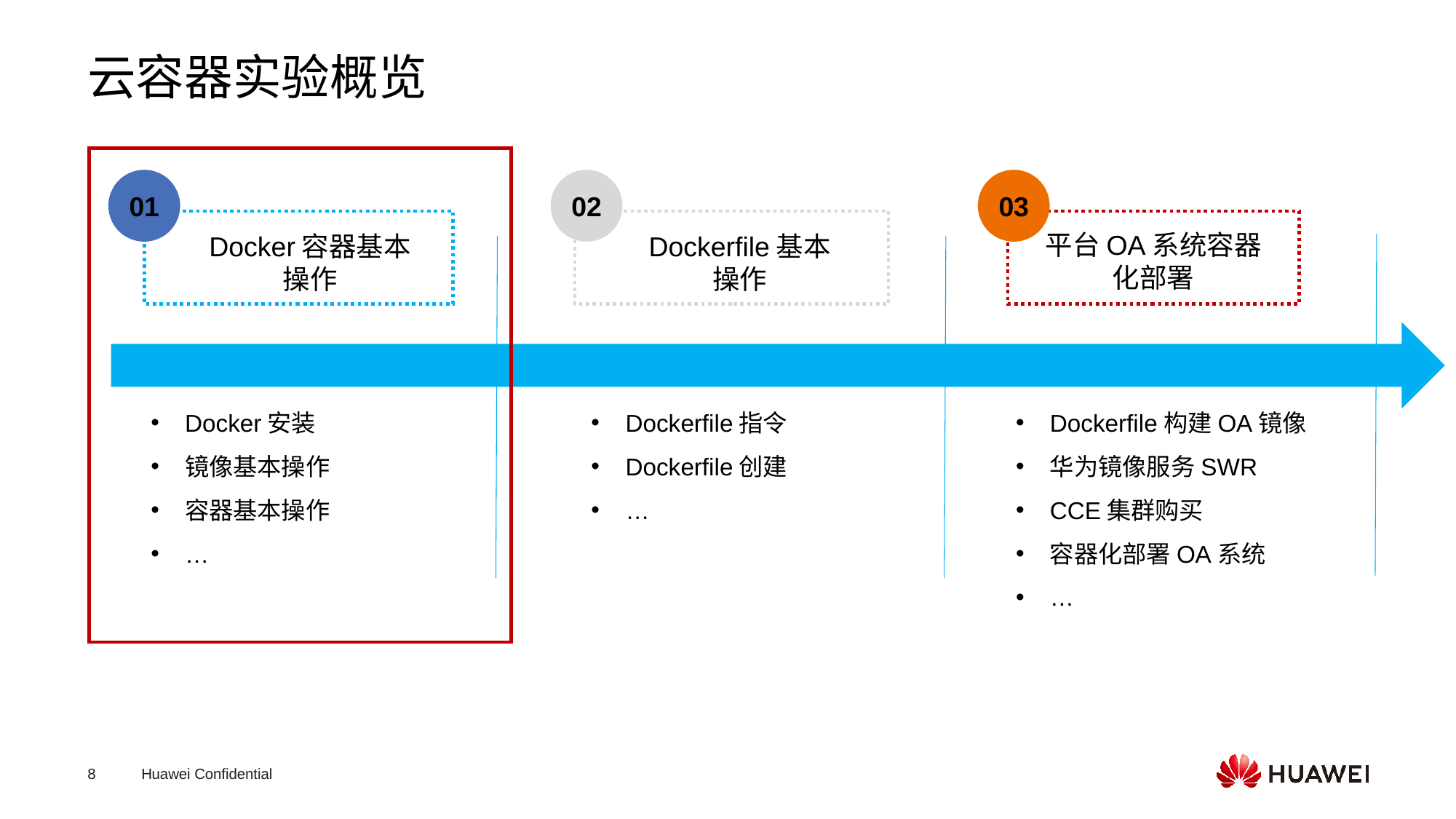

# 云容器实验概览

01
02
03

平台OA系统容器化部署
Docker容器基本
操作
Dockerfile基本
操作

Docker安装
镜像基本操作
容器基本操作
…
Dockerfile指令
Dockerfile创建
…
Dockerfile构建OA镜像
华为镜像服务SWR
CCE集群购买
容器化部署OA系统
…